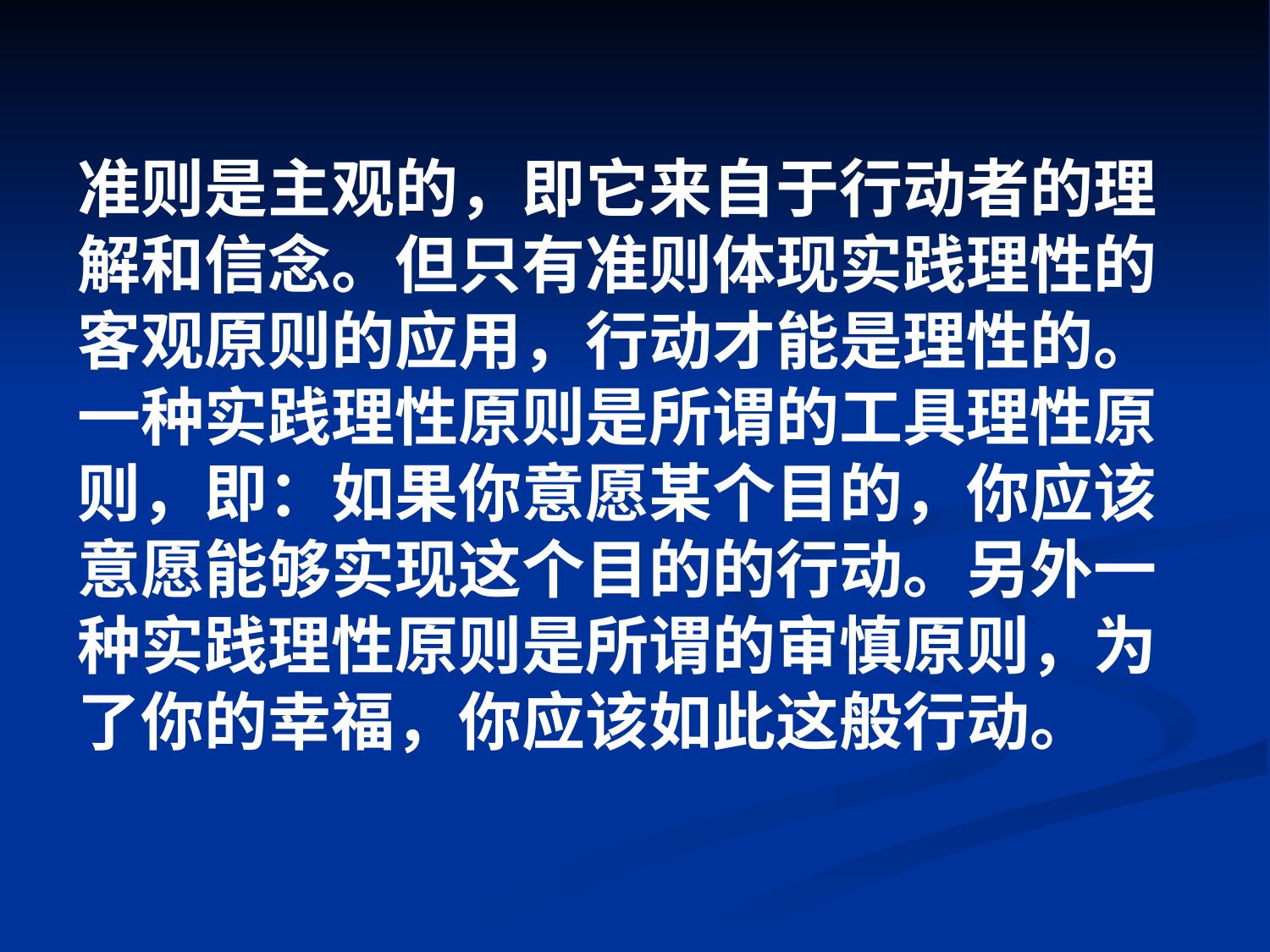

准则是主观的，即它来自于行动者的理解和信念。但只有准则体现实践理性的客观原则的应用，行动才能是理性的。一种实践理性原则是所谓的工具理性原则，即：如果你意愿某个目的，你应该意愿能够实现这个目的的行动。另外一种实践理性原则是所谓的审慎原则，为了你的幸福，你应该如此这般行动。